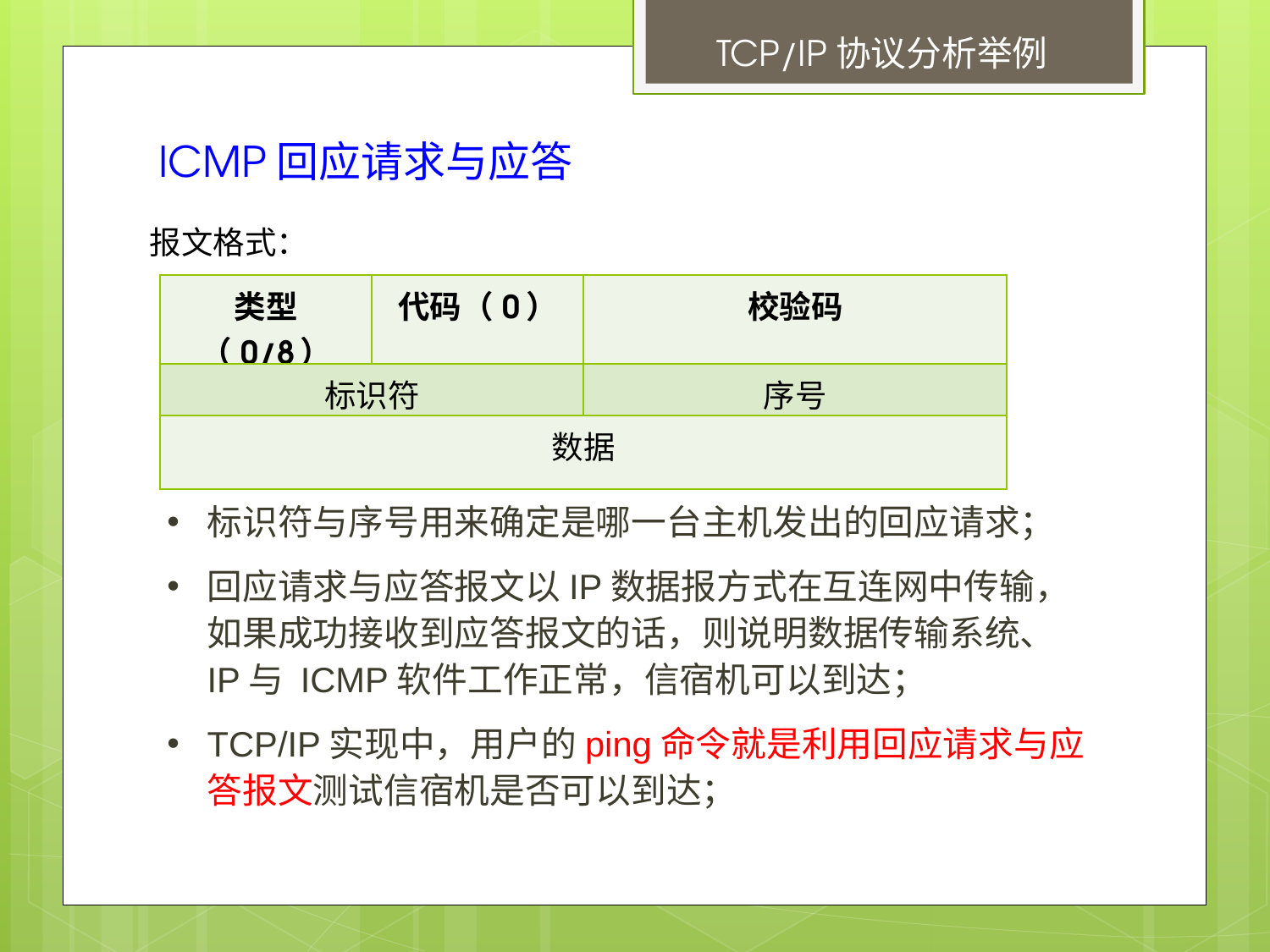

TCP/IP协议分析举例
ICMP回应请求与应答
报文格式：
| 类型（0/8） | 代码（0） | 校验码 |
| --- | --- | --- |
| 标识符 |  | 序号 |
| 数据 |  |  |
标识符与序号用来确定是哪一台主机发出的回应请求；
回应请求与应答报文以IP数据报方式在互连网中传输，如果成功接收到应答报文的话，则说明数据传输系统、 IP与 ICMP软件工作正常，信宿机可以到达；
TCP/IP实现中，用户的ping命令就是利用回应请求与应答报文测试信宿机是否可以到达；